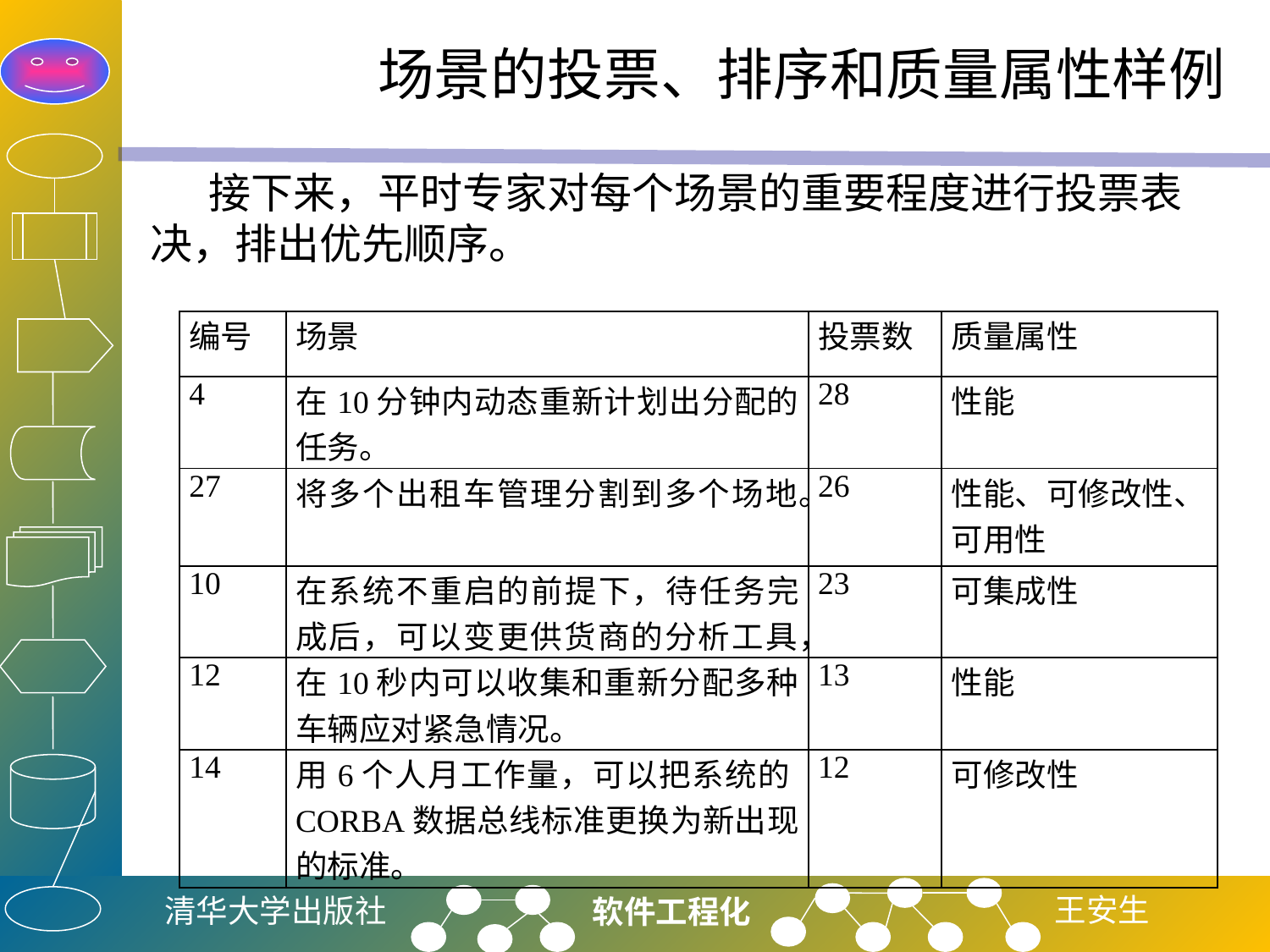

# 场景的投票、排序和质量属性样例
     接下来，平时专家对每个场景的重要程度进行投票表决，排出优先顺序。
| 编号 | 场景 | 投票数 | 质量属性 |
| --- | --- | --- | --- |
| 4 | 在10分钟内动态重新计划出分配的任务。 | 28 | 性能 |
| 27 | 将多个出租车管理分割到多个场地。 | 26 | 性能、可修改性、 可用性 |
| 10 | 在系统不重启的前提下，待任务完成后，可以变更供货商的分析工具， | 23 | 可集成性 |
| 12 | 在10秒内可以收集和重新分配多种车辆应对紧急情况。 | 13 | 性能 |
| 14 | 用6个人月工作量，可以把系统的CORBA数据总线标准更换为新出现的标准。 | 12 | 可修改性 |